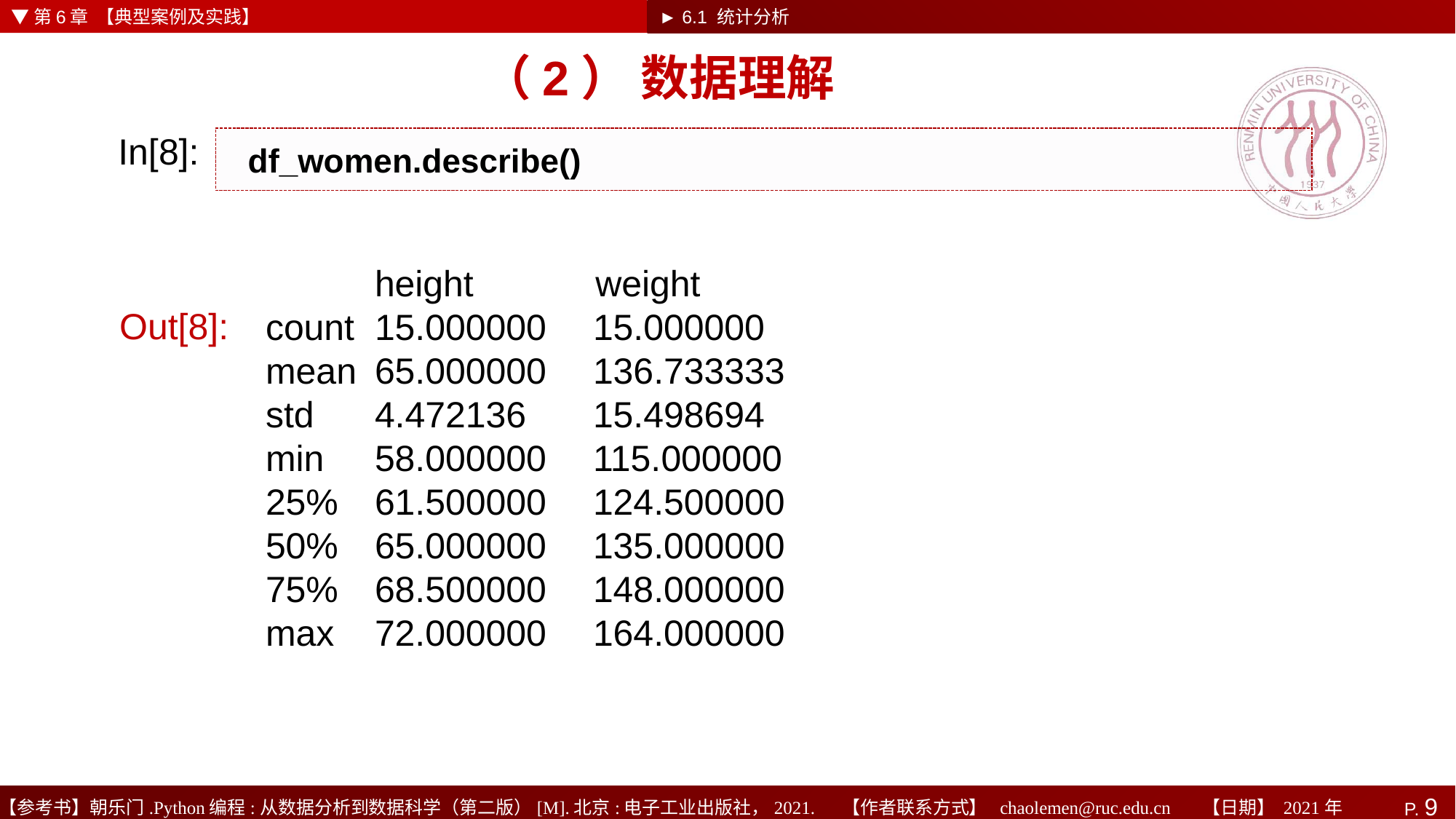

▼第6章  【典型案例及实践】
► 6.1 统计分析
# （2） 数据理解
In[8]:
df_women.describe()
	height	           weight
count	15.000000	15.000000
mean	65.000000	136.733333
std	4.472136	15.498694
min	58.000000	115.000000
25%	61.500000	124.500000
50%	65.000000	135.000000
75%	68.500000	148.000000
max	72.000000	164.000000
Out[8]: